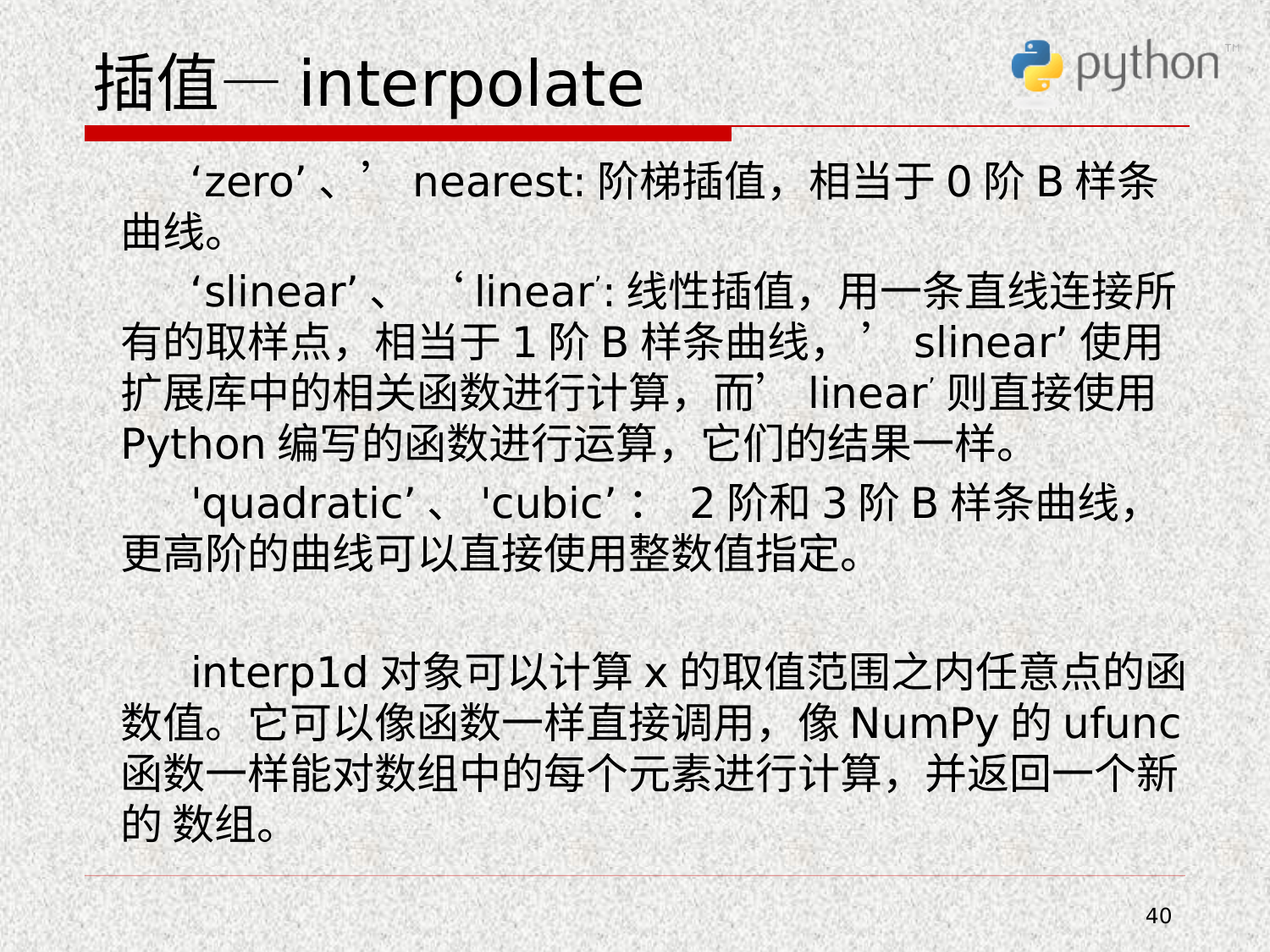

# 插值—interpolate
          ‘zero’、’nearest:阶梯插值，相当于0阶B样条曲线。
          ‘slinear’、 ‘linear’:线性插值，用一条直线连接所有的取样点，相当于1阶B样条曲线， ’slinear’使用扩展库中的相关函数进行计算，而’linear’则直接使用Python编写的函数进行运算，它们的结果一样。
          'quadratic’、'cubic’： 2阶和3阶B样条曲线，更高阶的曲线可以直接使用整数值指定。

          interp1d对象可以计算x的取值范围之内任意点的函数值。它可以像函数一样直接调用，像NumPy的ufunc函数一样能对数组中的每个元素进行计算，并返回一个新的 数组。
40